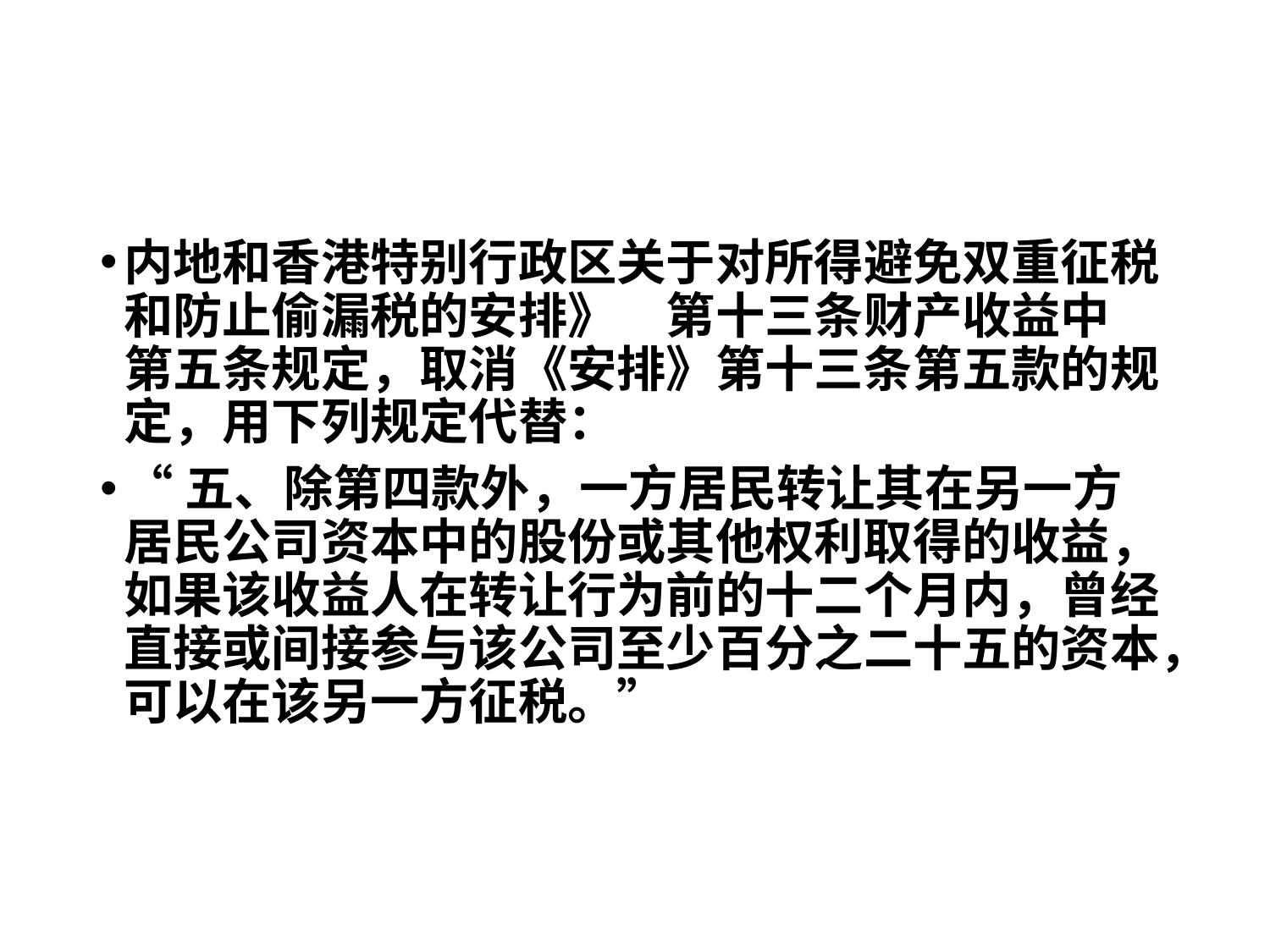

#
内地和香港特别行政区关于对所得避免双重征税和防止偷漏税的安排》　第十三条财产收益中　第五条规定，取消《安排》第十三条第五款的规定，用下列规定代替：
“五、除第四款外，一方居民转让其在另一方居民公司资本中的股份或其他权利取得的收益，如果该收益人在转让行为前的十二个月内，曾经直接或间接参与该公司至少百分之二十五的资本，可以在该另一方征税。”